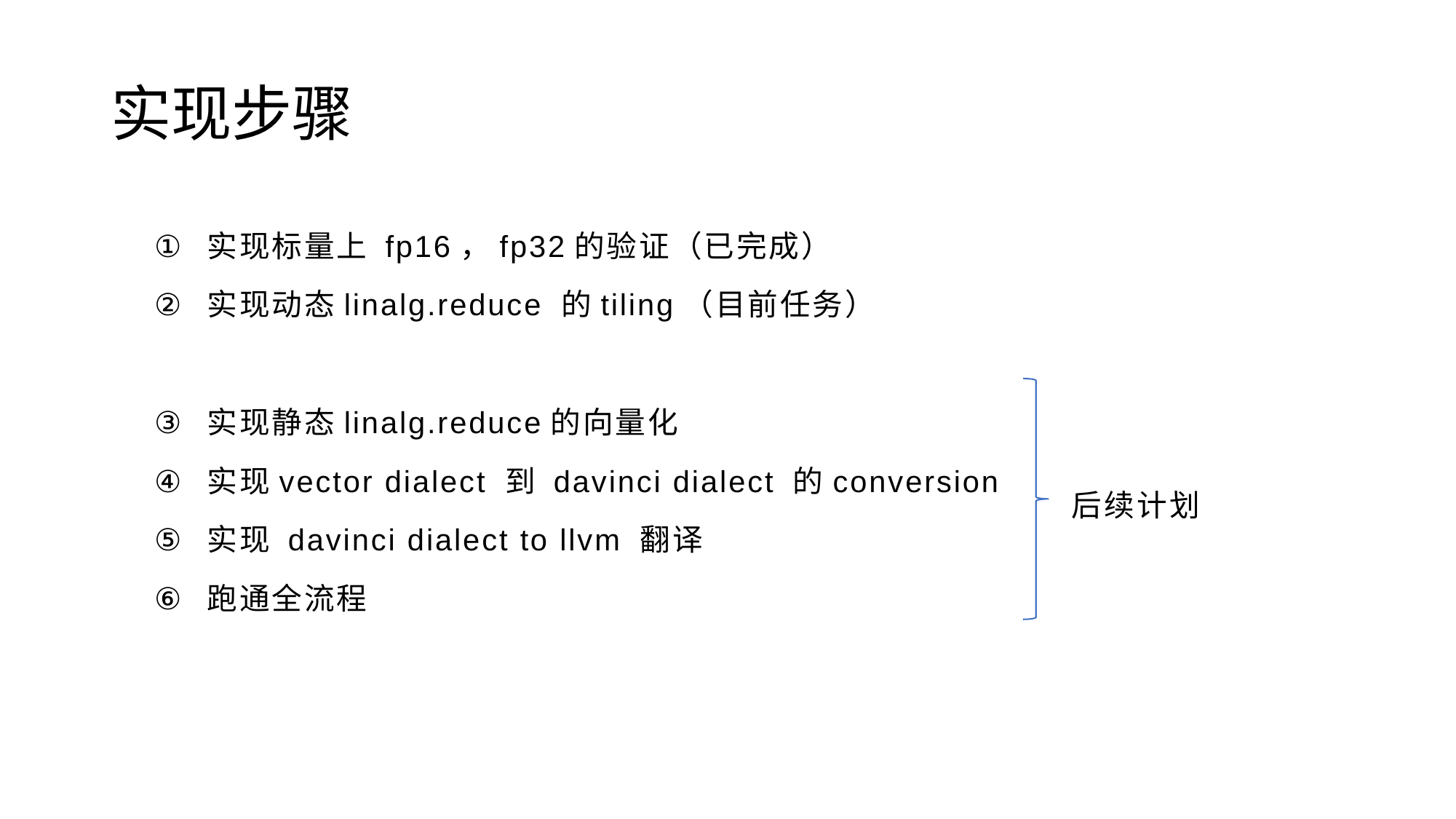

# 实现步骤
实现标量上 fp16，fp32的验证（已完成）
实现动态linalg.reduce 的tiling（目前任务）

实现静态linalg.reduce的向量化
实现vector dialect 到 davinci dialect 的conversion
实现 davinci dialect to llvm 翻译
跑通全流程

后续计划